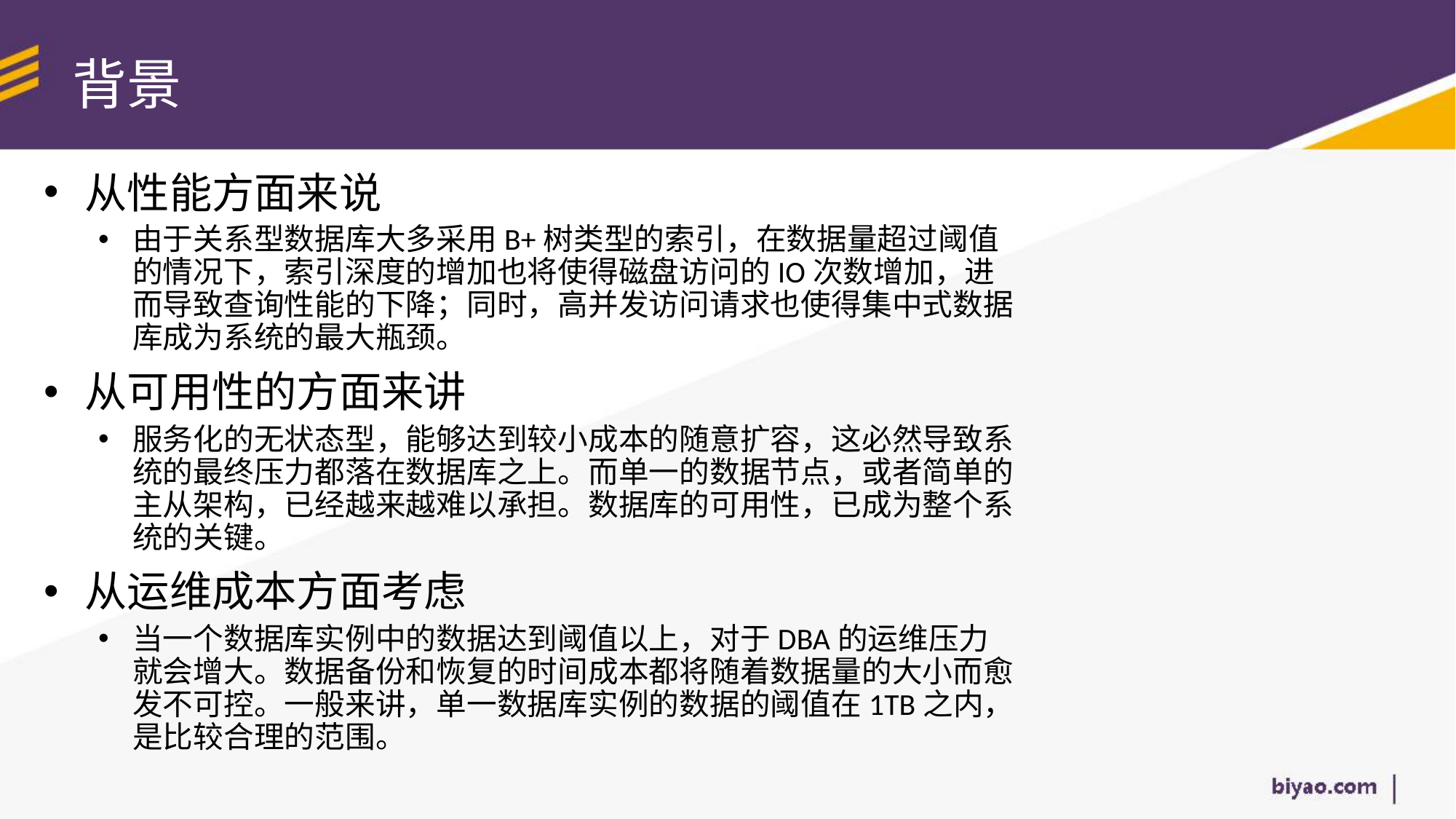

背景
从性能方面来说
由于关系型数据库大多采用B+树类型的索引，在数据量超过阈值的情况下，索引深度的增加也将使得磁盘访问的IO次数增加，进而导致查询性能的下降；同时，高并发访问请求也使得集中式数据库成为系统的最大瓶颈。
从可用性的方面来讲
服务化的无状态型，能够达到较小成本的随意扩容，这必然导致系统的最终压力都落在数据库之上。而单一的数据节点，或者简单的主从架构，已经越来越难以承担。数据库的可用性，已成为整个系统的关键。
从运维成本方面考虑
当一个数据库实例中的数据达到阈值以上，对于DBA的运维压力就会增大。数据备份和恢复的时间成本都将随着数据量的大小而愈发不可控。一般来讲，单一数据库实例的数据的阈值在1TB之内，是比较合理的范围。